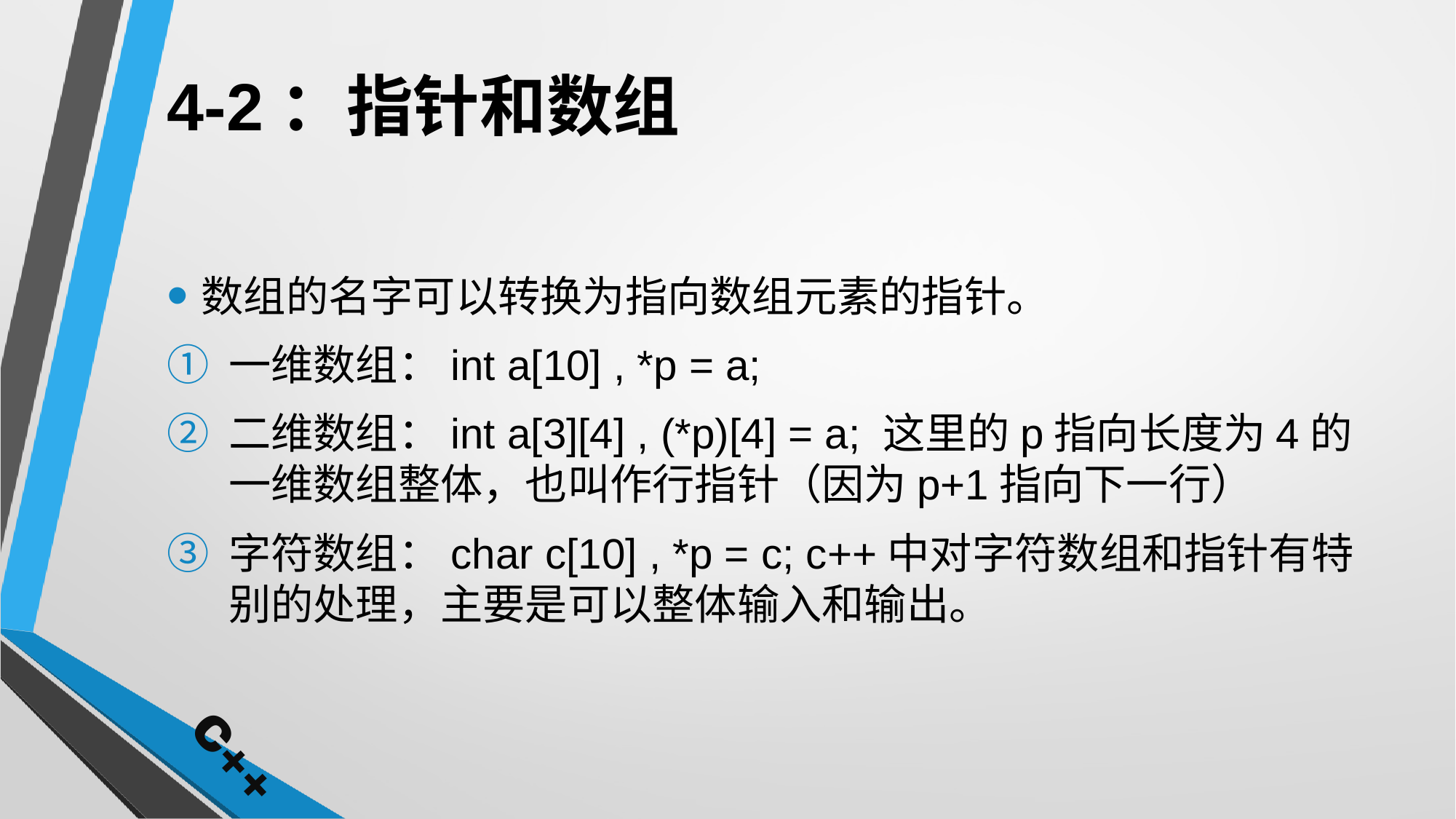

# 4-2：指针和数组
数组的名字可以转换为指向数组元素的指针。
一维数组：int a[10] , *p = a;
二维数组：int a[3][4] , (*p)[4] = a; 这里的p指向长度为4的一维数组整体，也叫作行指针（因为p+1指向下一行）
字符数组：char c[10] , *p = c; c++中对字符数组和指针有特别的处理，主要是可以整体输入和输出。